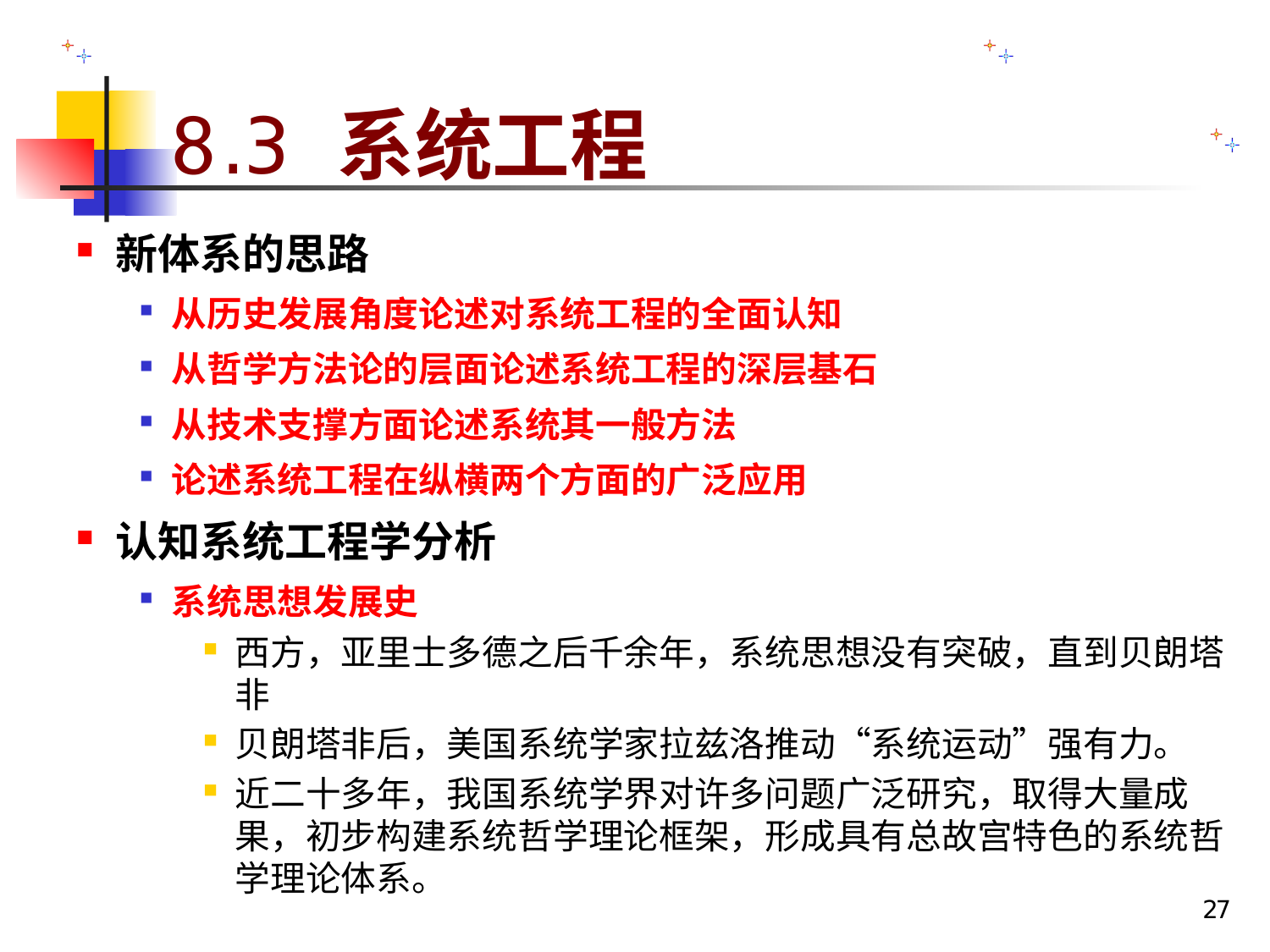

# 8.3 系统工程
新体系的思路
从历史发展角度论述对系统工程的全面认知
从哲学方法论的层面论述系统工程的深层基石
从技术支撑方面论述系统其一般方法
论述系统工程在纵横两个方面的广泛应用
认知系统工程学分析
系统思想发展史
西方，亚里士多德之后千余年，系统思想没有突破，直到贝朗塔非
贝朗塔非后，美国系统学家拉兹洛推动“系统运动”强有力。
近二十多年，我国系统学界对许多问题广泛研究，取得大量成果，初步构建系统哲学理论框架，形成具有总故宫特色的系统哲学理论体系。
27